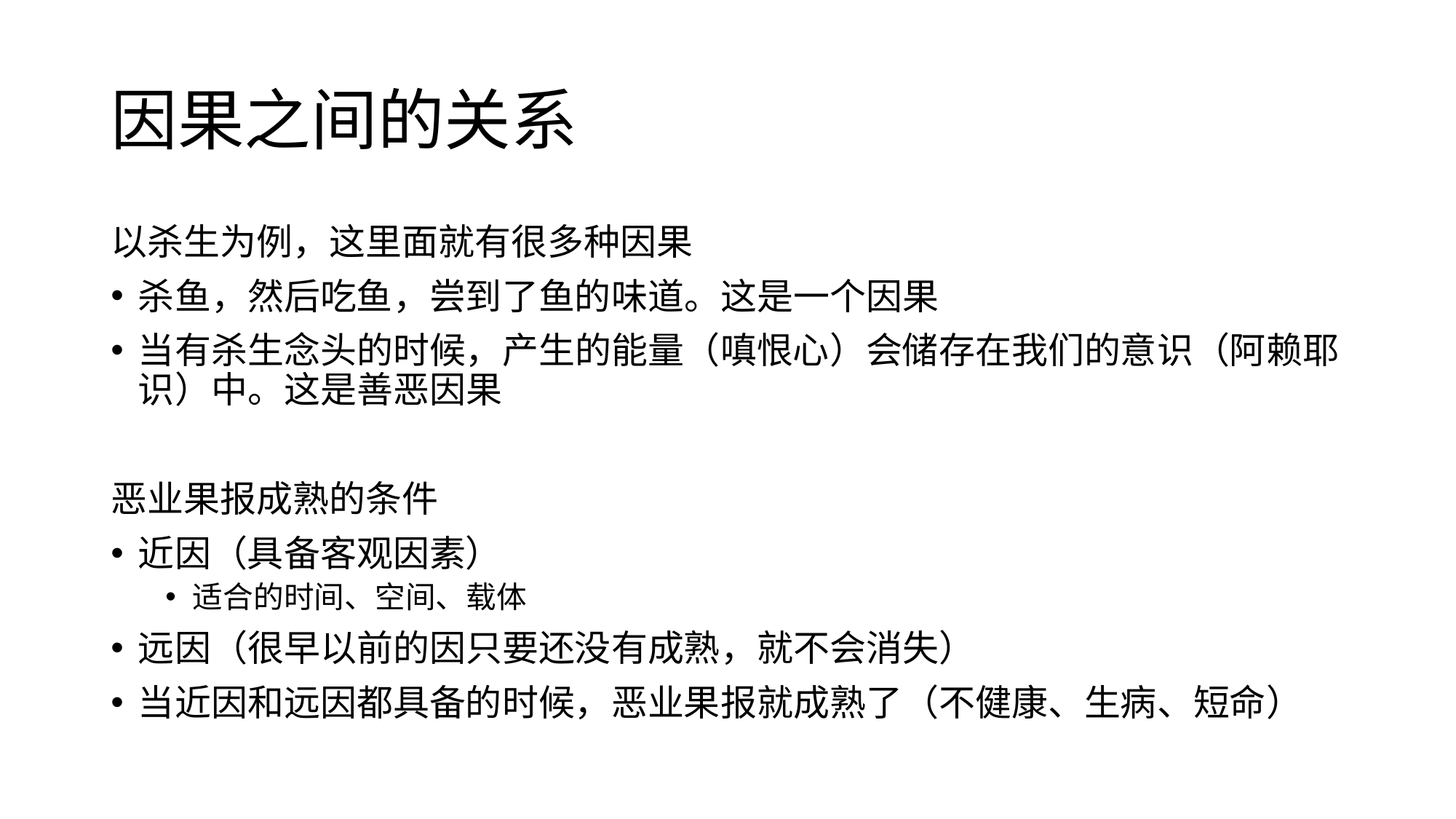

# 因果之间的关系
以杀生为例，这里面就有很多种因果
杀鱼，然后吃鱼，尝到了鱼的味道。这是一个因果
当有杀生念头的时候，产生的能量（嗔恨心）会储存在我们的意识（阿赖耶识）中。这是善恶因果

恶业果报成熟的条件
近因（具备客观因素）
适合的时间、空间、载体
远因（很早以前的因只要还没有成熟，就不会消失）
当近因和远因都具备的时候，恶业果报就成熟了（不健康、生病、短命）